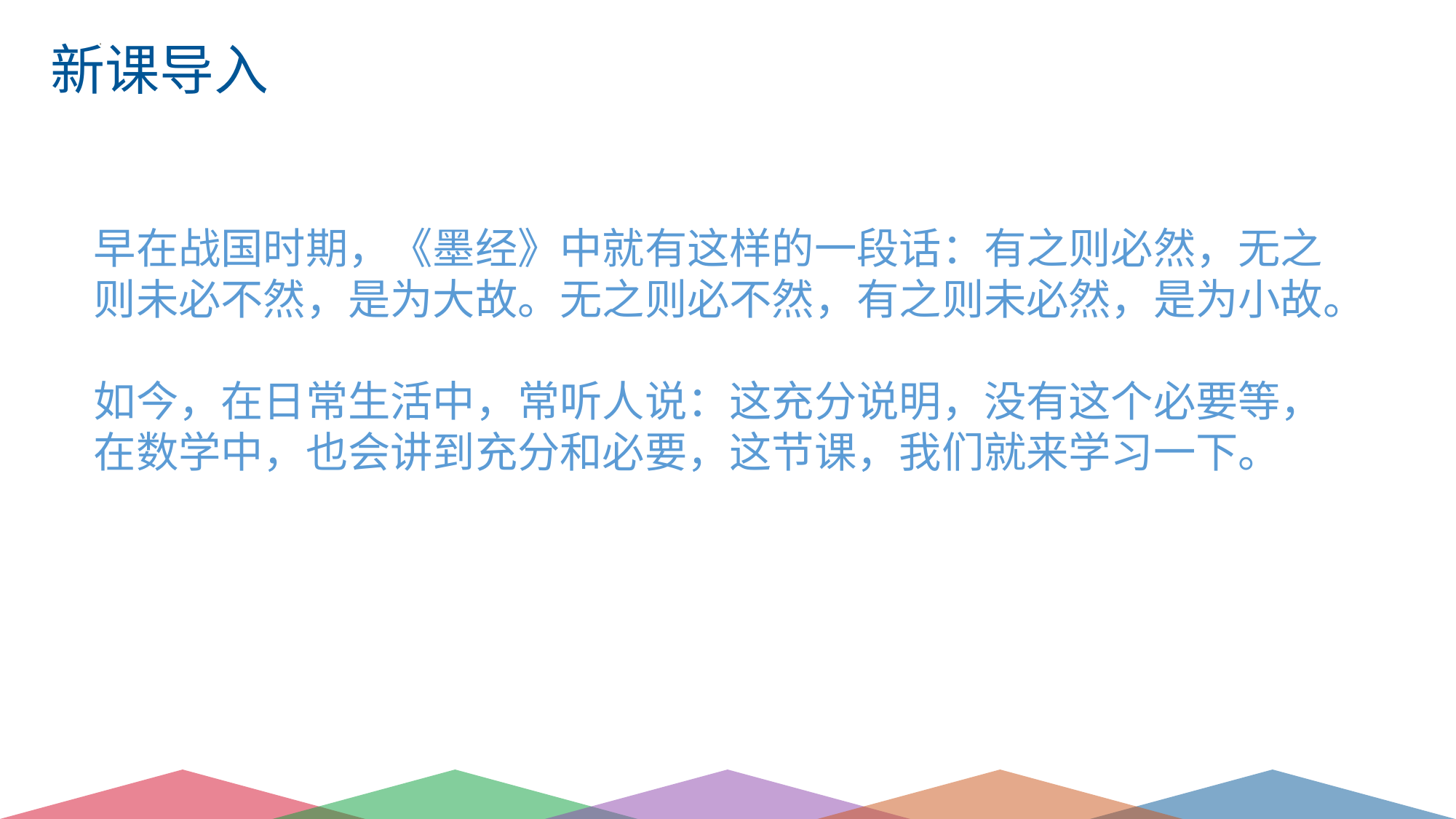

新课导入
早在战国时期，《墨经》中就有这样的一段话：有之则必然，无之则未必不然，是为大故。无之则必不然，有之则未必然，是为小故。

如今，在日常生活中，常听人说：这充分说明，没有这个必要等，在数学中，也会讲到充分和必要，这节课，我们就来学习一下。